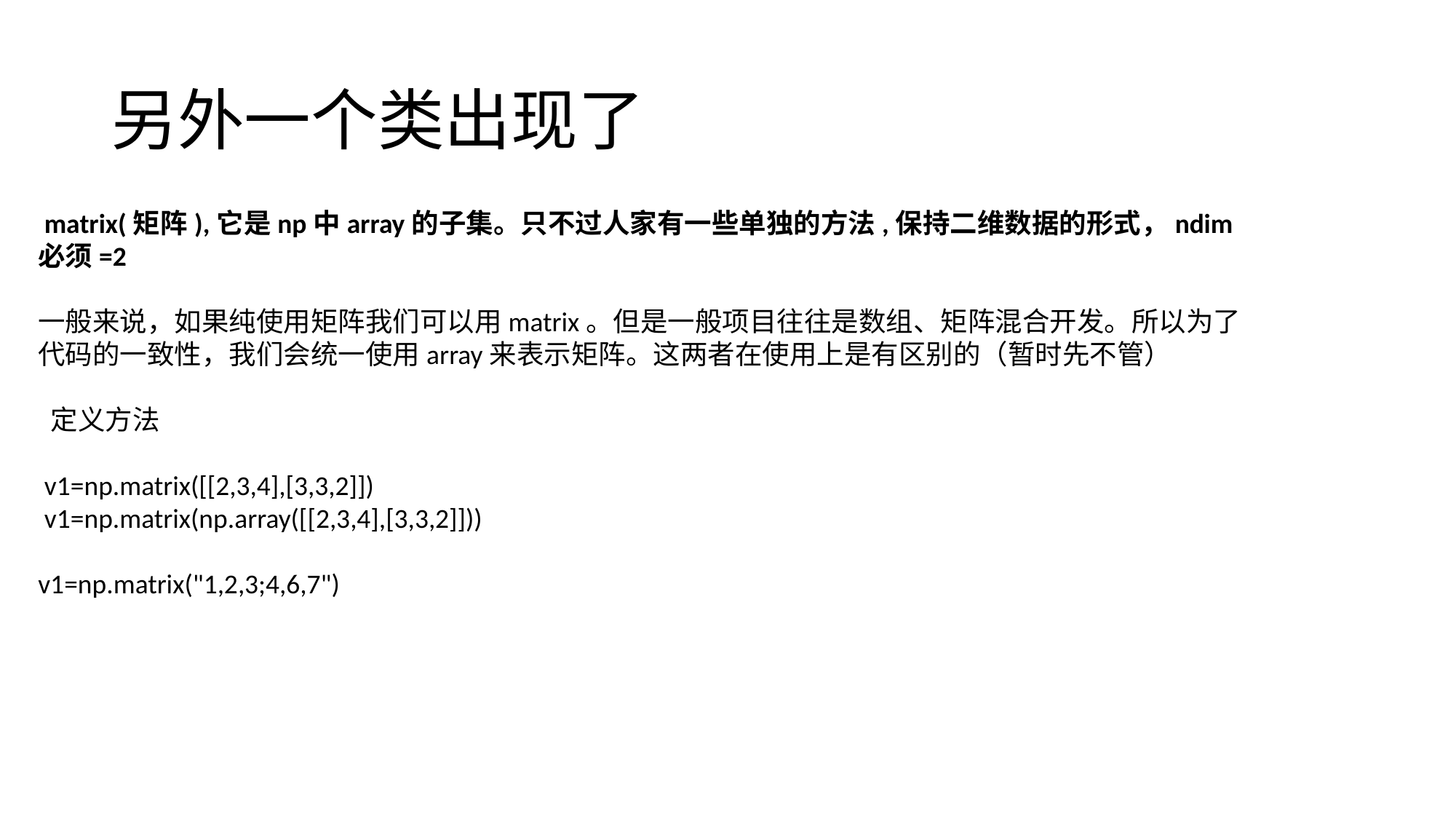

# 另外一个类出现了

 matrix(矩阵),它是np中array的子集。只不过人家有一些单独的方法,保持二维数据的形式，ndim必须=2

一般来说，如果纯使用矩阵我们可以用matrix。但是一般项目往往是数组、矩阵混合开发。所以为了代码的一致性，我们会统一使用array来表示矩阵。这两者在使用上是有区别的（暂时先不管）

 定义方法

 v1=np.matrix([[2,3,4],[3,3,2]])
 v1=np.matrix(np.array([[2,3,4],[3,3,2]]))

v1=np.matrix("1,2,3;4,6,7")